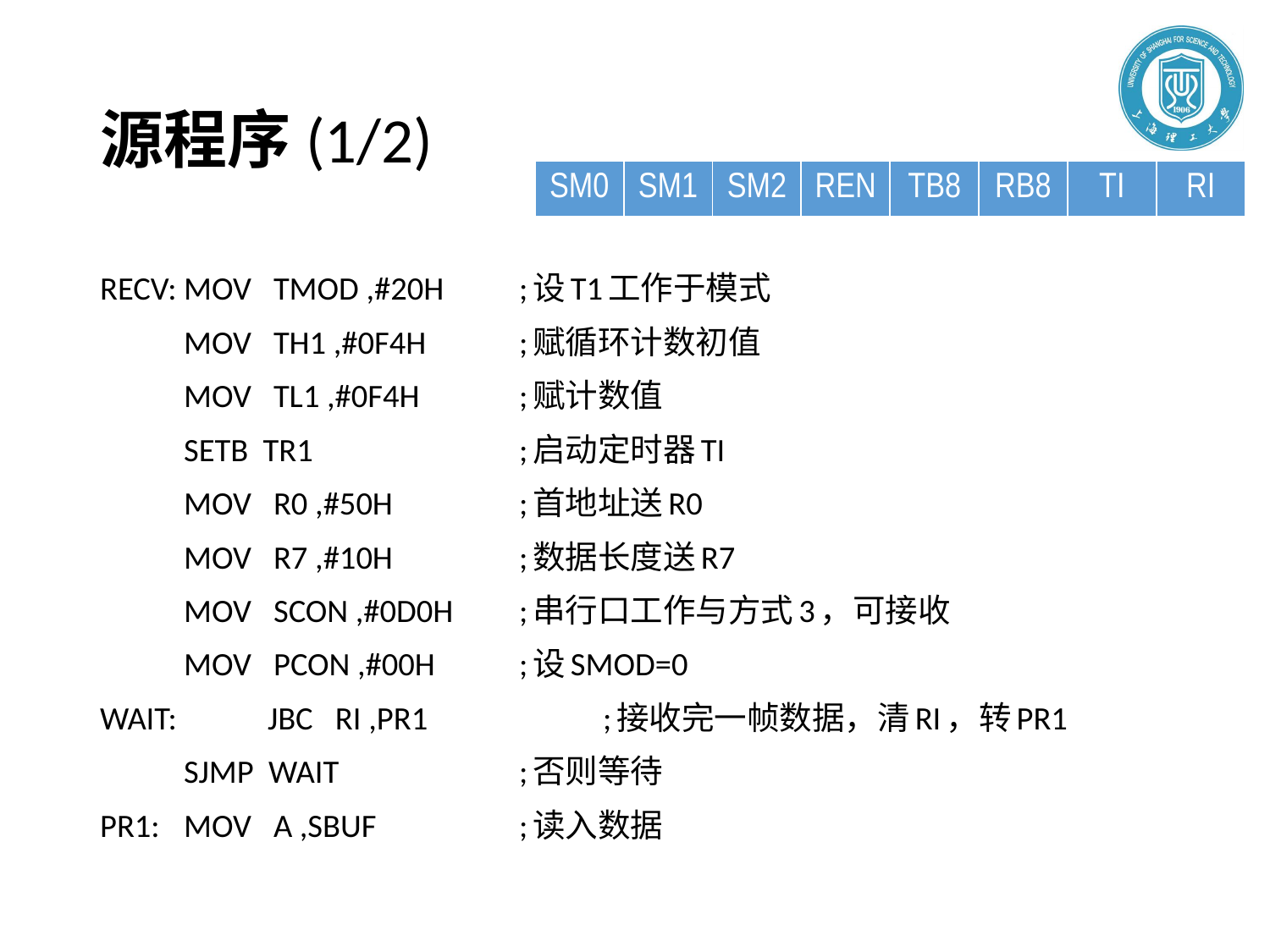

# 源程序(1/2)
| SM0 | SM1 | SM2 | REN | TB8 | RB8 | TI | RI |
| --- | --- | --- | --- | --- | --- | --- | --- |
RECV:	MOV   TMOD ,#20H    	;设T1工作于模式
       	MOV   TH1 ,#0F4H      	;赋循环计数初值
       	MOV   TL1 ,#0F4H      	;赋计数值
       	SETB  TR1                  	;启动定时器TI
       	MOV   R0 ,#50H         	;首地址送R0
       	MOV   R7 ,#10H         	;数据长度送R7
       	MOV   SCON ,#0D0H     	;串行口工作与方式3，可接收
       	MOV   PCON ,#00H      	;设SMOD=0
WAIT:  	JBC   RI ,PR1                	;接收完一帧数据，清RI，转PR1
       	SJMP  WAIT                 	;否则等待
PR1:   	MOV   A ,SBUF           	;读入数据